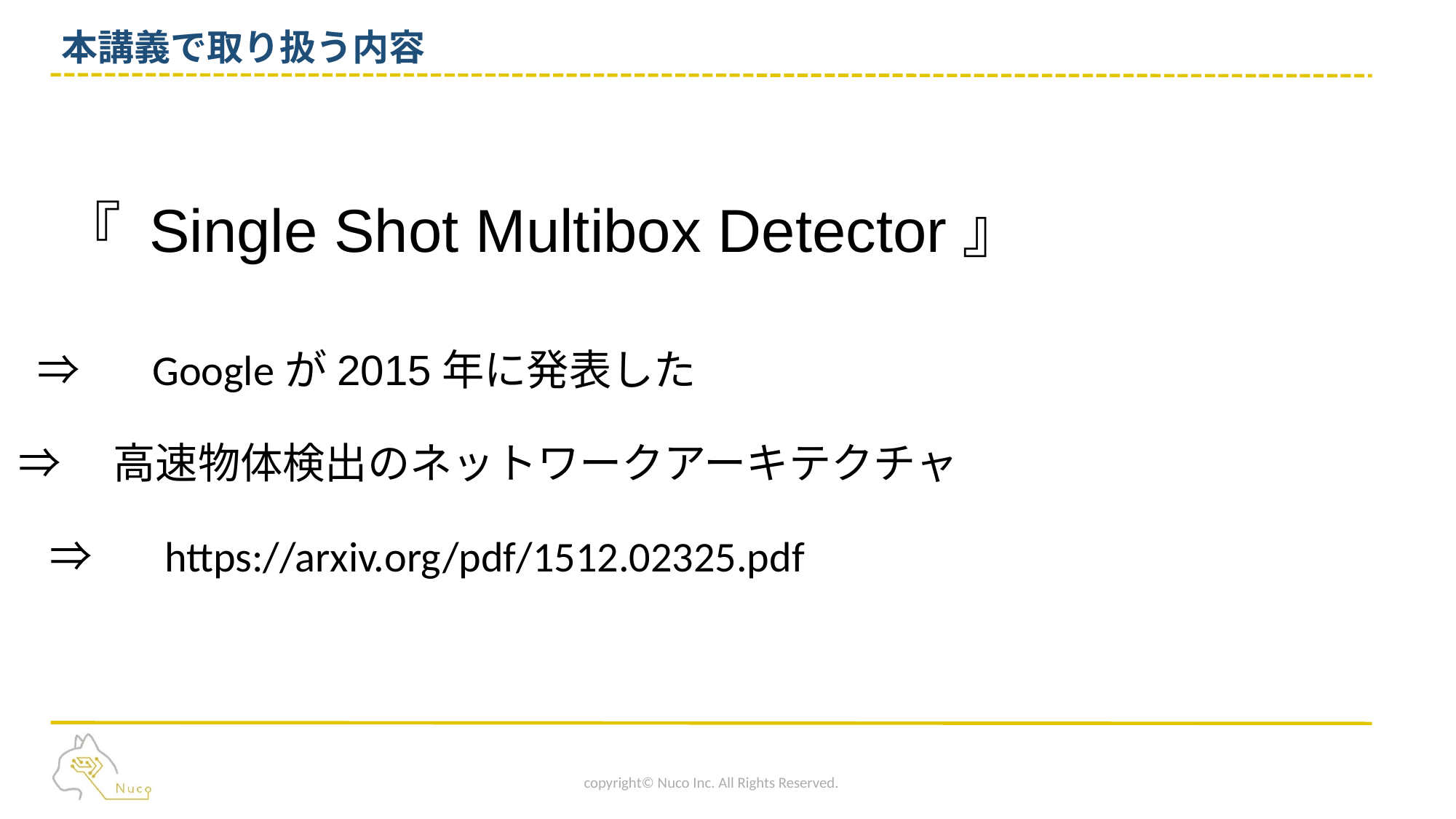

# 本講義で取り扱う内容
『 Single Shot Multibox Detector』
⇒　 Googleが2015年に発表した
⇒　高速物体検出のネットワークアーキテクチャ
⇒　 https://arxiv.org/pdf/1512.02325.pdf